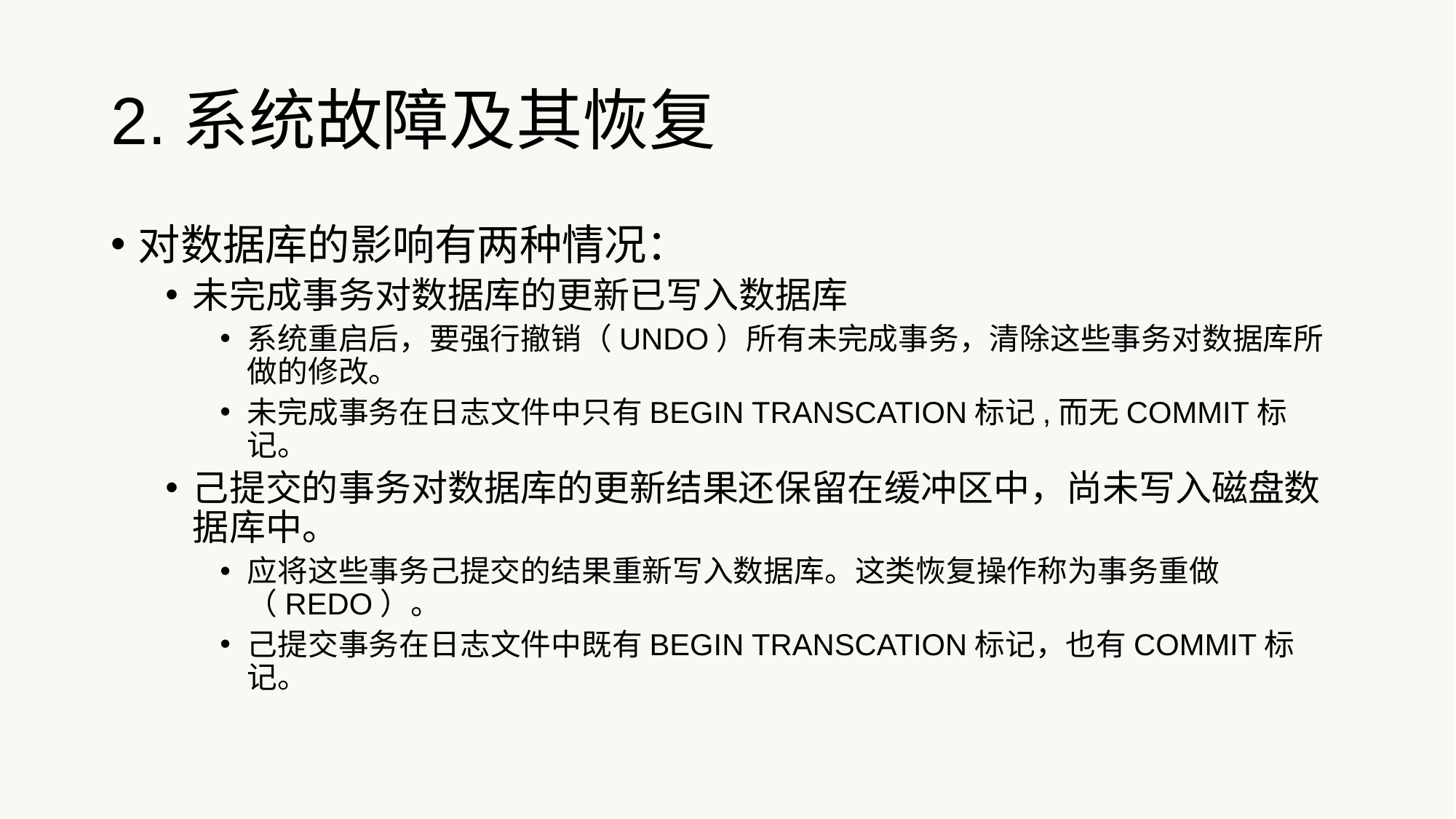

# 2.系统故障及其恢复
对数据库的影响有两种情况：
未完成事务对数据库的更新已写入数据库
系统重启后，要强行撤销（UNDO）所有未完成事务，清除这些事务对数据库所做的修改。
未完成事务在日志文件中只有BEGIN TRANSCATION标记,而无COMMIT标记。
己提交的事务对数据库的更新结果还保留在缓冲区中，尚未写入磁盘数据库中。
应将这些事务己提交的结果重新写入数据库。这类恢复操作称为事务重做（REDO）。
己提交事务在日志文件中既有BEGIN TRANSCATION标记，也有COMMIT标记。